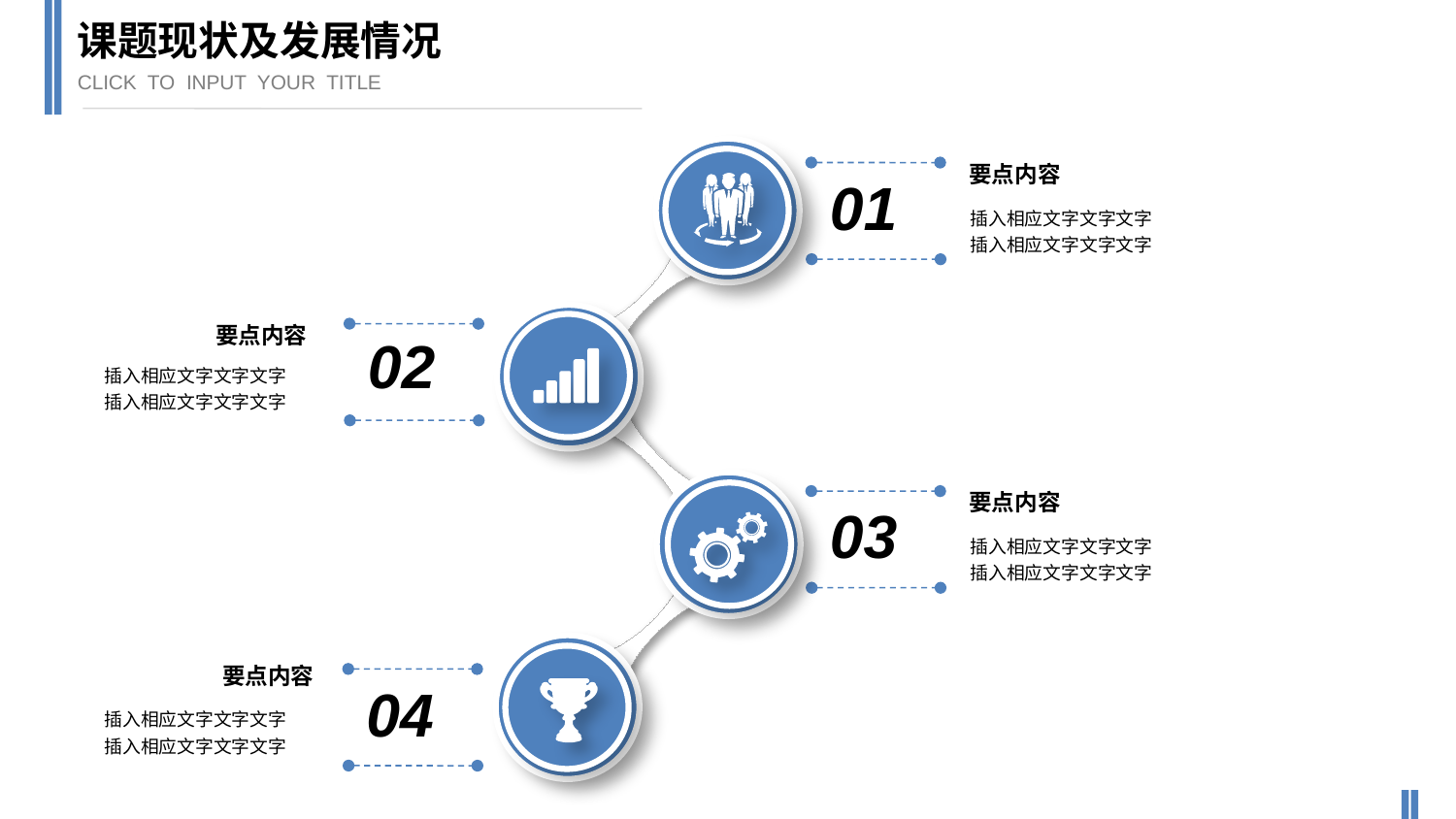

课题现状及发展情况
CLICK  TO  INPUT  YOUR  TITLE

要点内容

01

插入相应文字文字文字
插入相应文字文字文字

要点内容
插入相应文字文字文字
插入相应文字文字文字

02

要点内容
插入相应文字文字文字
插入相应文字文字文字

03

要点内容
插入相应文字文字文字
插入相应文字文字文字

04